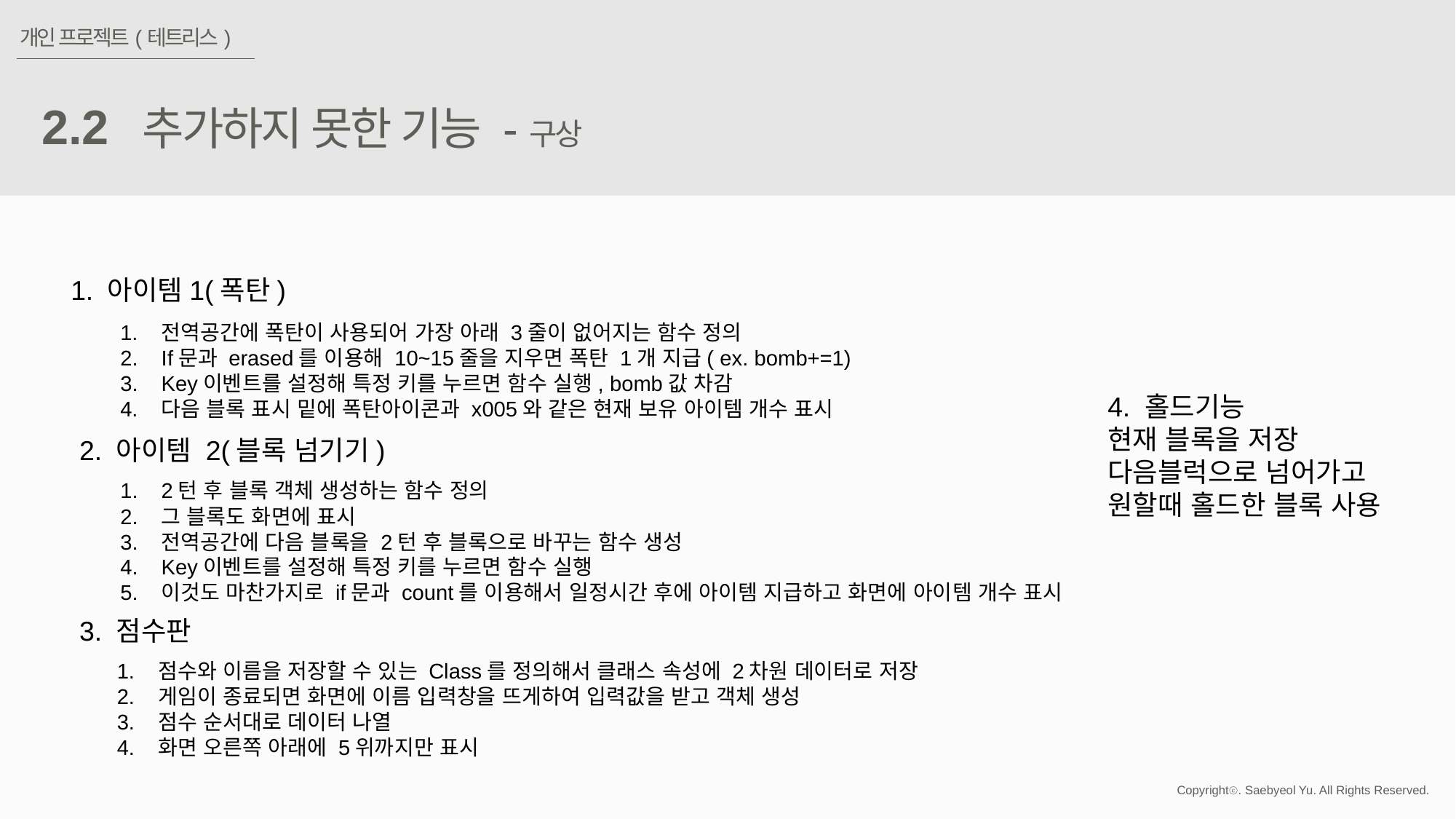

개인 프로젝트(테트리스)
2.2
추가하지 못한 기능 -구상
1. 아이템1(폭탄)
전역공간에 폭탄이 사용되어 가장 아래 3줄이 없어지는 함수 정의
If문과 erased를 이용해 10~15줄을 지우면 폭탄 1개 지급( ex. bomb+=1)
Key이벤트를 설정해 특정 키를 누르면 함수 실행, bomb값 차감
다음 블록 표시 밑에 폭탄아이콘과 x005와 같은 현재 보유 아이템 개수 표시
4. 홀드기능
현재 블록을 저장
다음블럭으로 넘어가고 원할때 홀드한 블록 사용
2. 아이템 2(블록 넘기기)
2턴 후 블록 객체 생성하는 함수 정의
그 블록도 화면에 표시
전역공간에 다음 블록을 2턴 후 블록으로 바꾸는 함수 생성
Key이벤트를 설정해 특정 키를 누르면 함수 실행
이것도 마찬가지로 if문과 count를 이용해서 일정시간 후에 아이템 지급하고 화면에 아이템 개수 표시
3. 점수판
점수와 이름을 저장할 수 있는 Class를 정의해서 클래스 속성에 2차원 데이터로 저장
게임이 종료되면 화면에 이름 입력창을 뜨게하여 입력값을 받고 객체 생성
점수 순서대로 데이터 나열
화면 오른쪽 아래에 5위까지만 표시